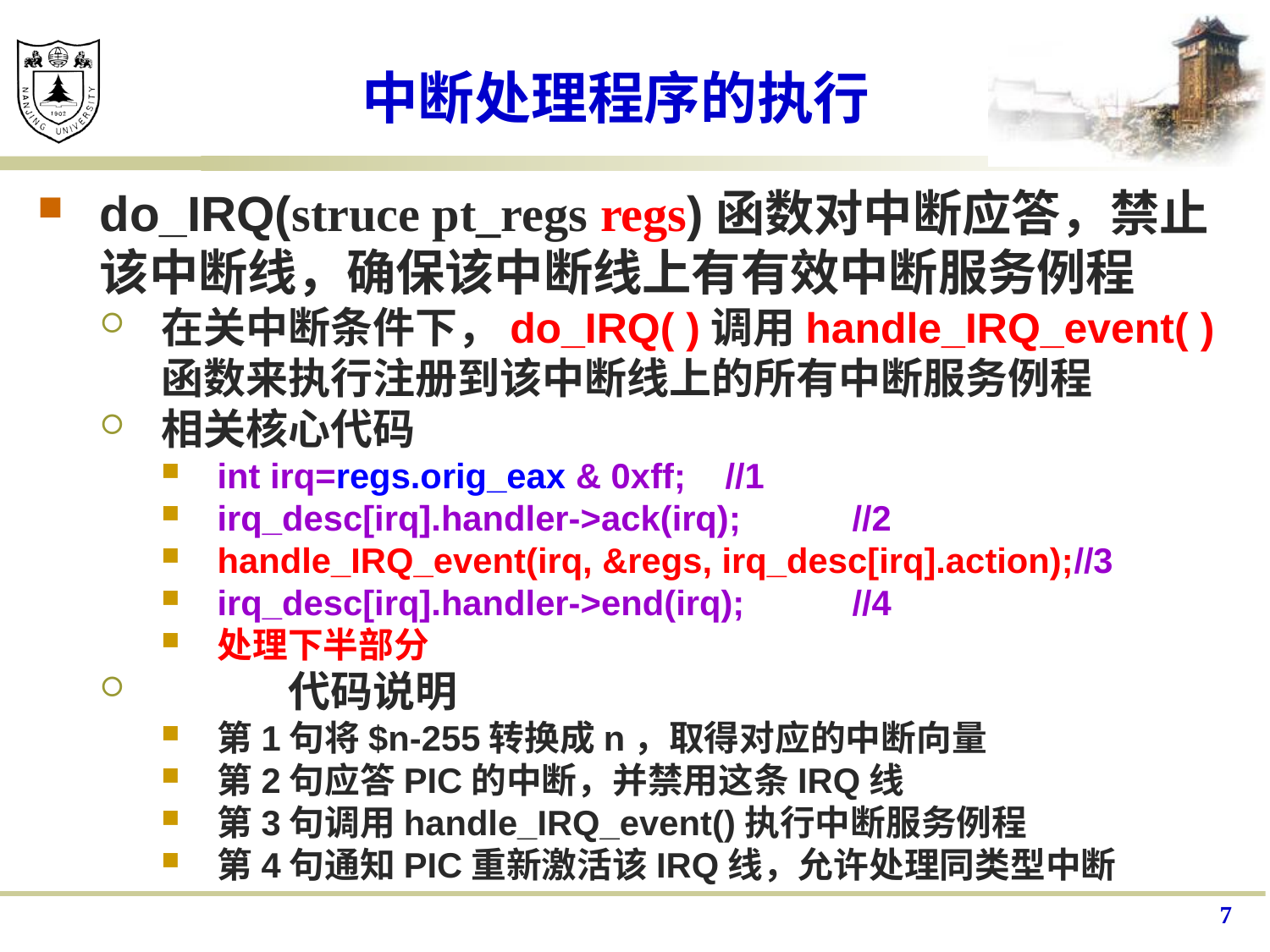

# 中断处理程序的执行
do_IRQ(struce pt_regs regs)函数对中断应答，禁止该中断线，确保该中断线上有有效中断服务例程
在关中断条件下，do_IRQ( )调用handle_IRQ_event( ) 函数来执行注册到该中断线上的所有中断服务例程
相关核心代码
int irq=regs.orig_eax & 0xff;	//1
irq_desc[irq].handler->ack(irq);	//2
handle_IRQ_event(irq, &regs, irq_desc[irq].action);//3
irq_desc[irq].handler->end(irq);	//4
处理下半部分
	代码说明
第1句将$n-255转换成n，取得对应的中断向量
第2句应答PIC的中断，并禁用这条IRQ线
第3句调用handle_IRQ_event()执行中断服务例程
第4句通知PIC重新激活该IRQ线，允许处理同类型中断

7